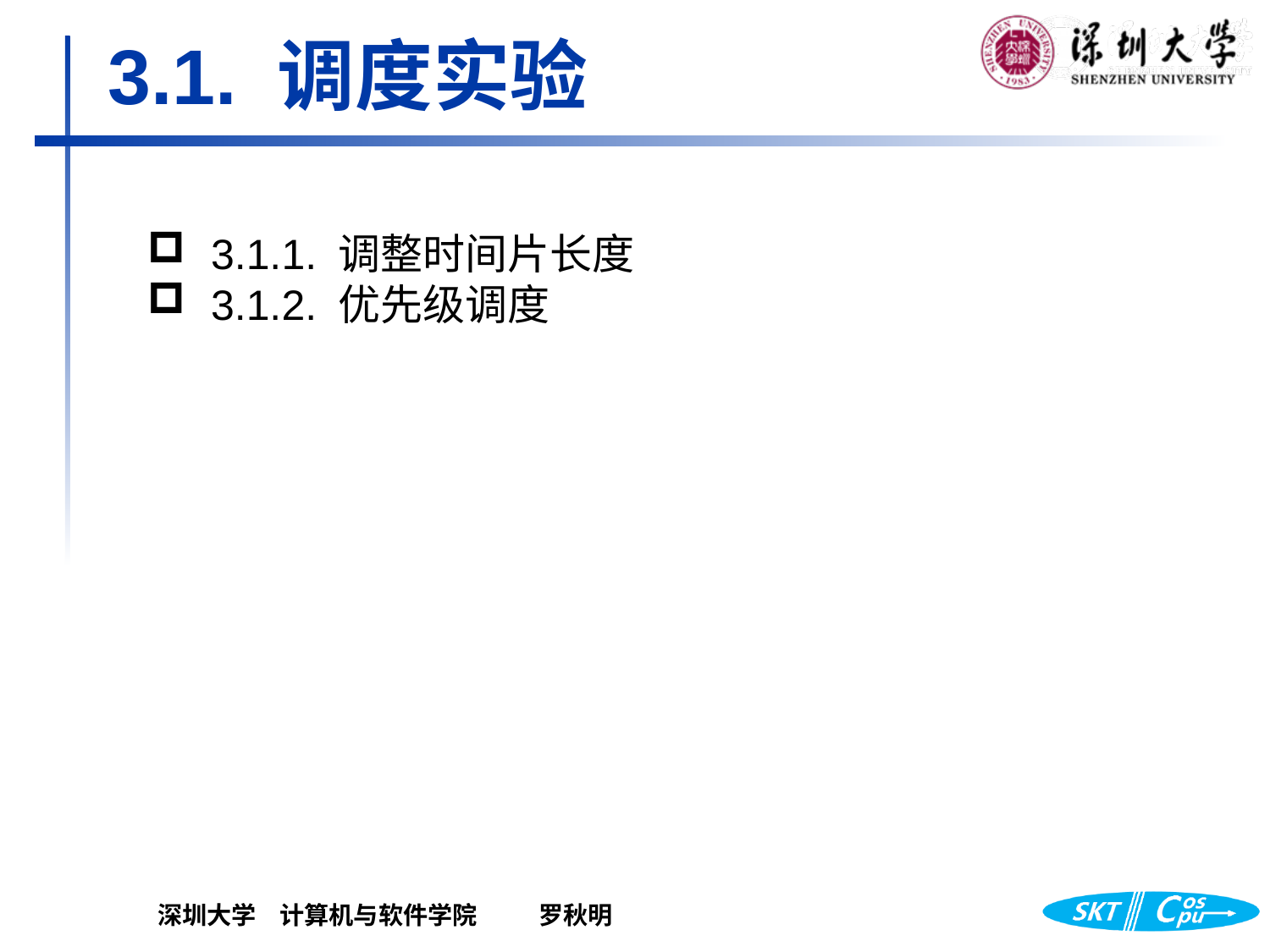

# 3.1. 调度实验
3.1.1.	调整时间片长度
3.1.2.	优先级调度